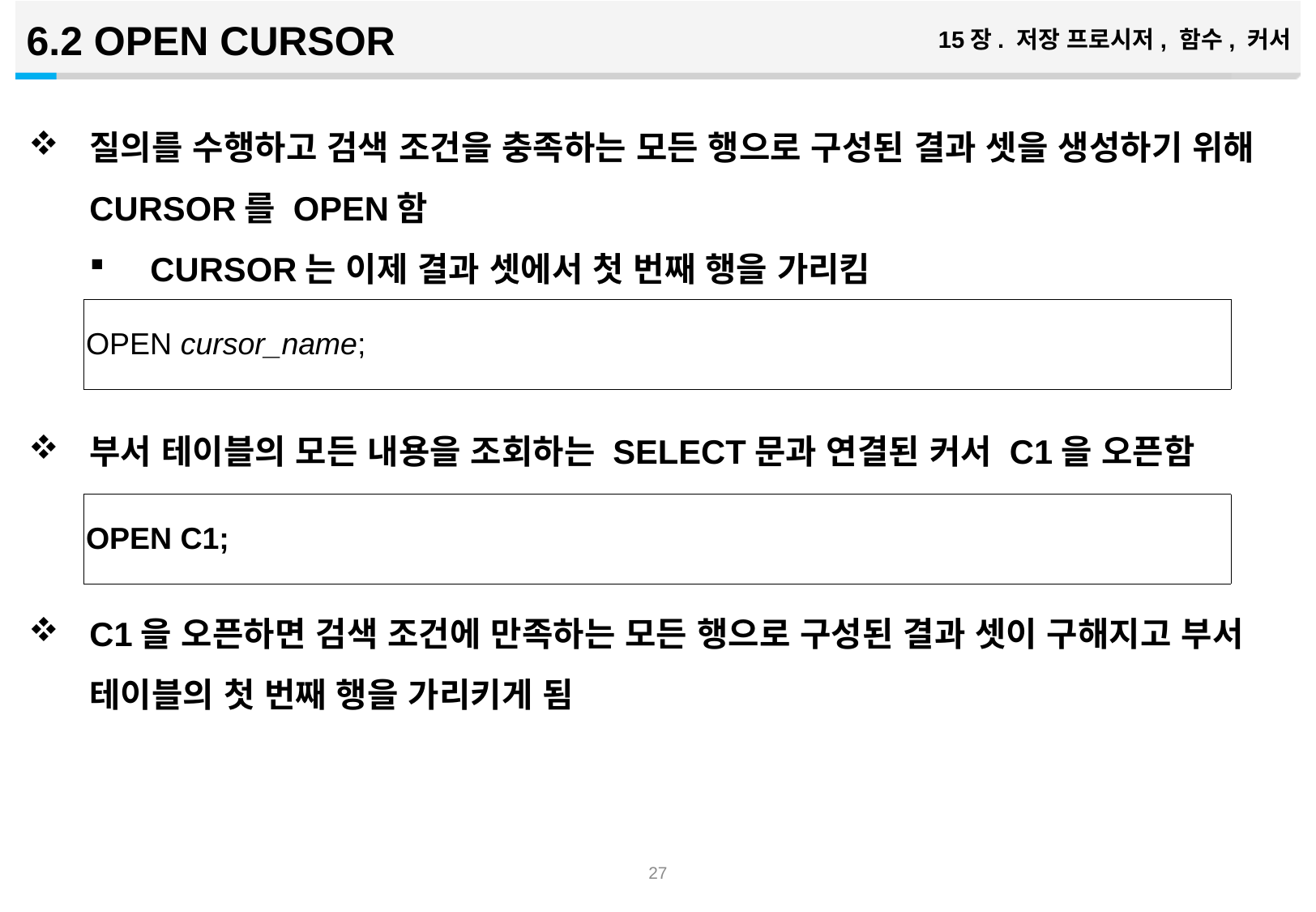

6.2 OPEN CURSOR
15장. 저장 프로시저, 함수, 커서
질의를 수행하고 검색 조건을 충족하는 모든 행으로 구성된 결과 셋을 생성하기 위해 CURSOR를 OPEN함
CURSOR는 이제 결과 셋에서 첫 번째 행을 가리킴

부서 테이블의 모든 내용을 조회하는 SELECT문과 연결된 커서 C1을 오픈함

C1을 오픈하면 검색 조건에 만족하는 모든 행으로 구성된 결과 셋이 구해지고 부서 테이블의 첫 번째 행을 가리키게 됨

| OPEN cursor\_name; |
| --- |
| OPEN C1; |
| --- |
27